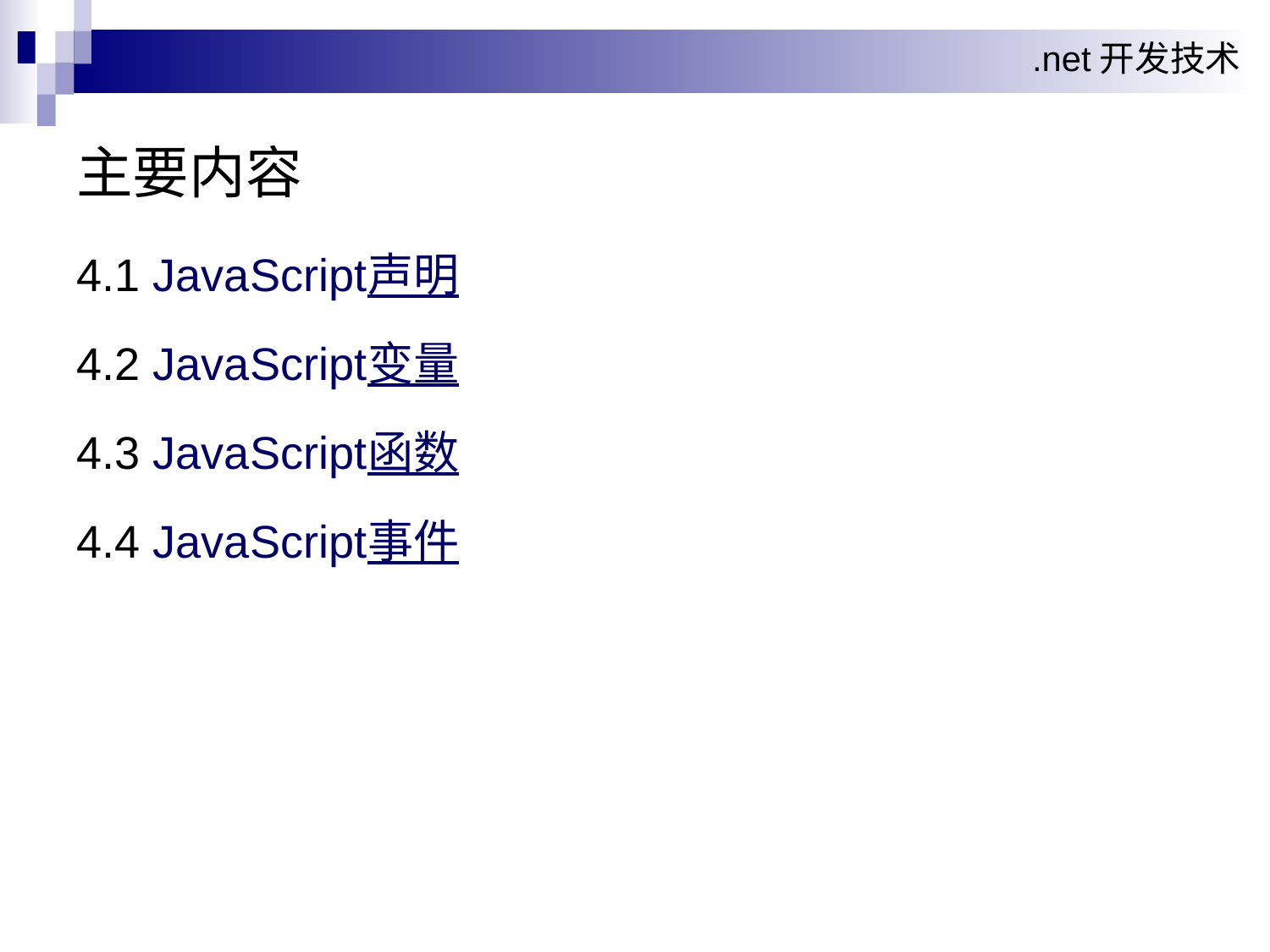

主要内容
4.1 JavaScript声明
4.2 JavaScript变量
4.3 JavaScript函数
4.4 JavaScript事件